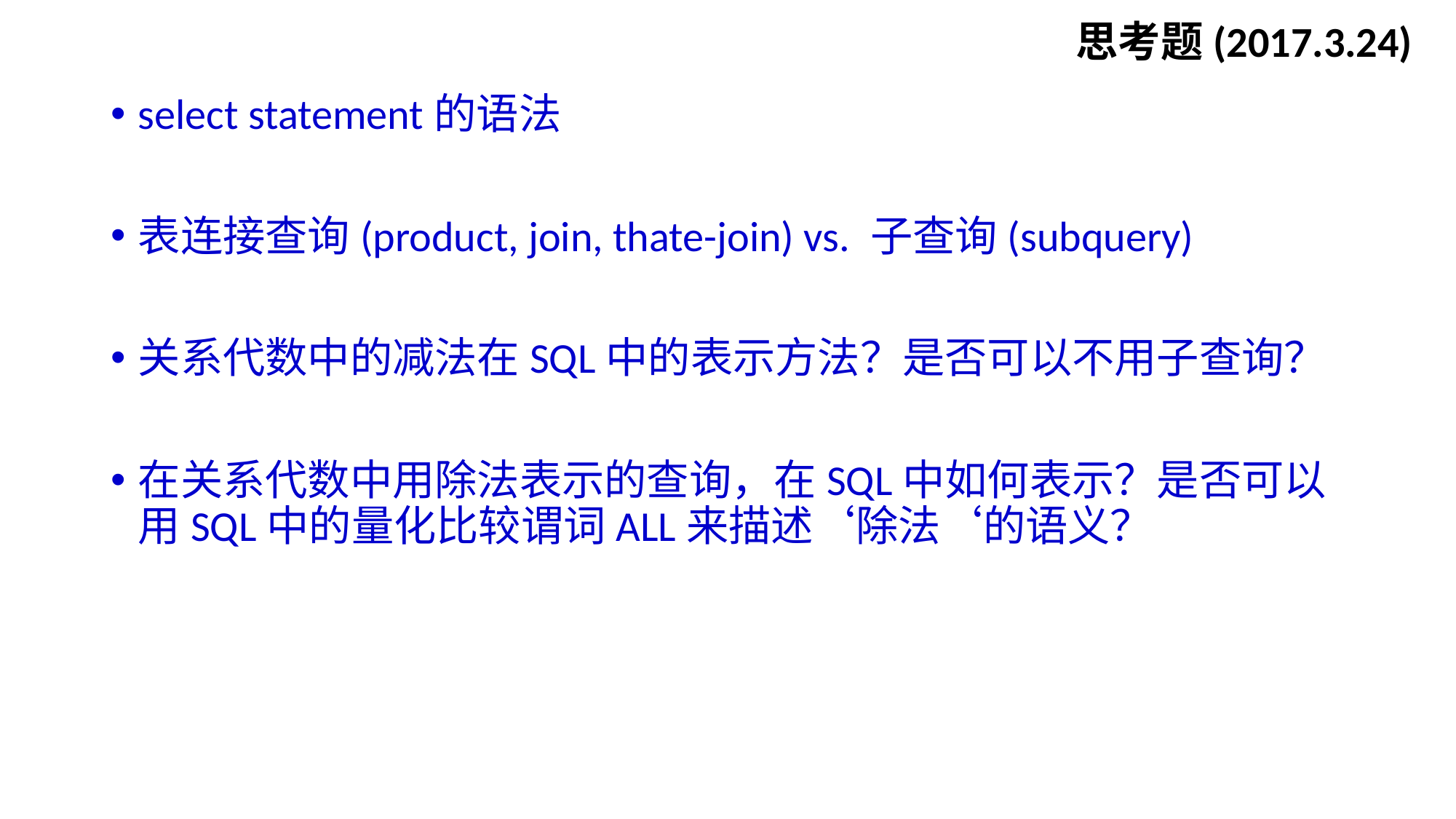

思考题(2017.3.24)
select statement的语法

表连接查询(product, join, thate-join) vs. 子查询(subquery)

关系代数中的减法在SQL中的表示方法？是否可以不用子查询？

在关系代数中用除法表示的查询，在SQL中如何表示？是否可以用SQL中的量化比较谓词ALL来描述‘除法‘的语义？